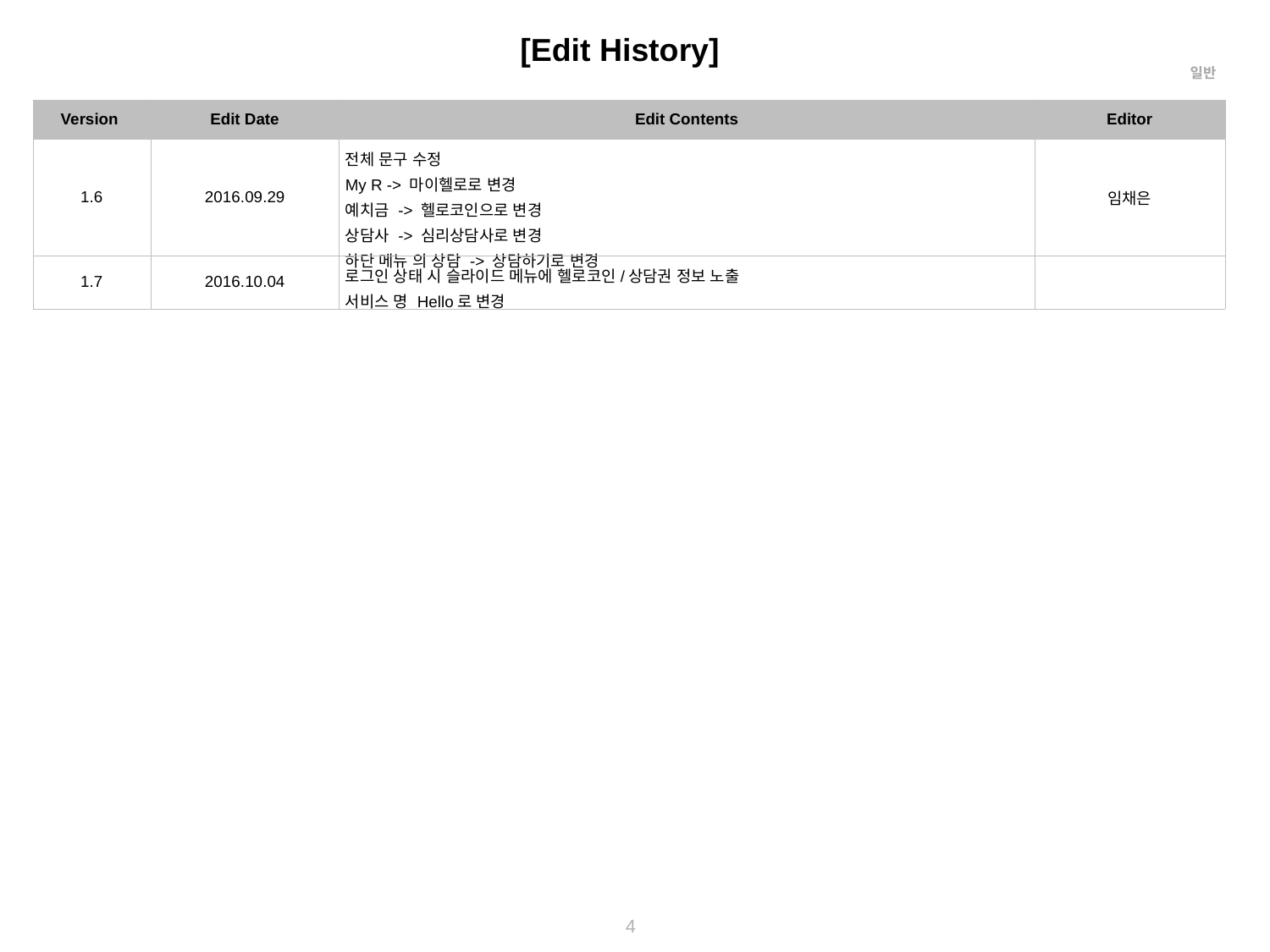

[Edit History]
| Version | Edit Date | Edit Contents | Editor |
| --- | --- | --- | --- |
| 1.6 | 2016.09.29 | 전체 문구 수정 My R -> 마이헬로로 변경 예치금 -> 헬로코인으로 변경 상담사 -> 심리상담사로 변경 하단 메뉴 의 상담 -> 상담하기로 변경 | 임채은 |
| 1.7 | 2016.10.04 | 로그인 상태 시 슬라이드 메뉴에 헬로코인/상담권 정보 노출 서비스 명 Hello로 변경 |  |
4